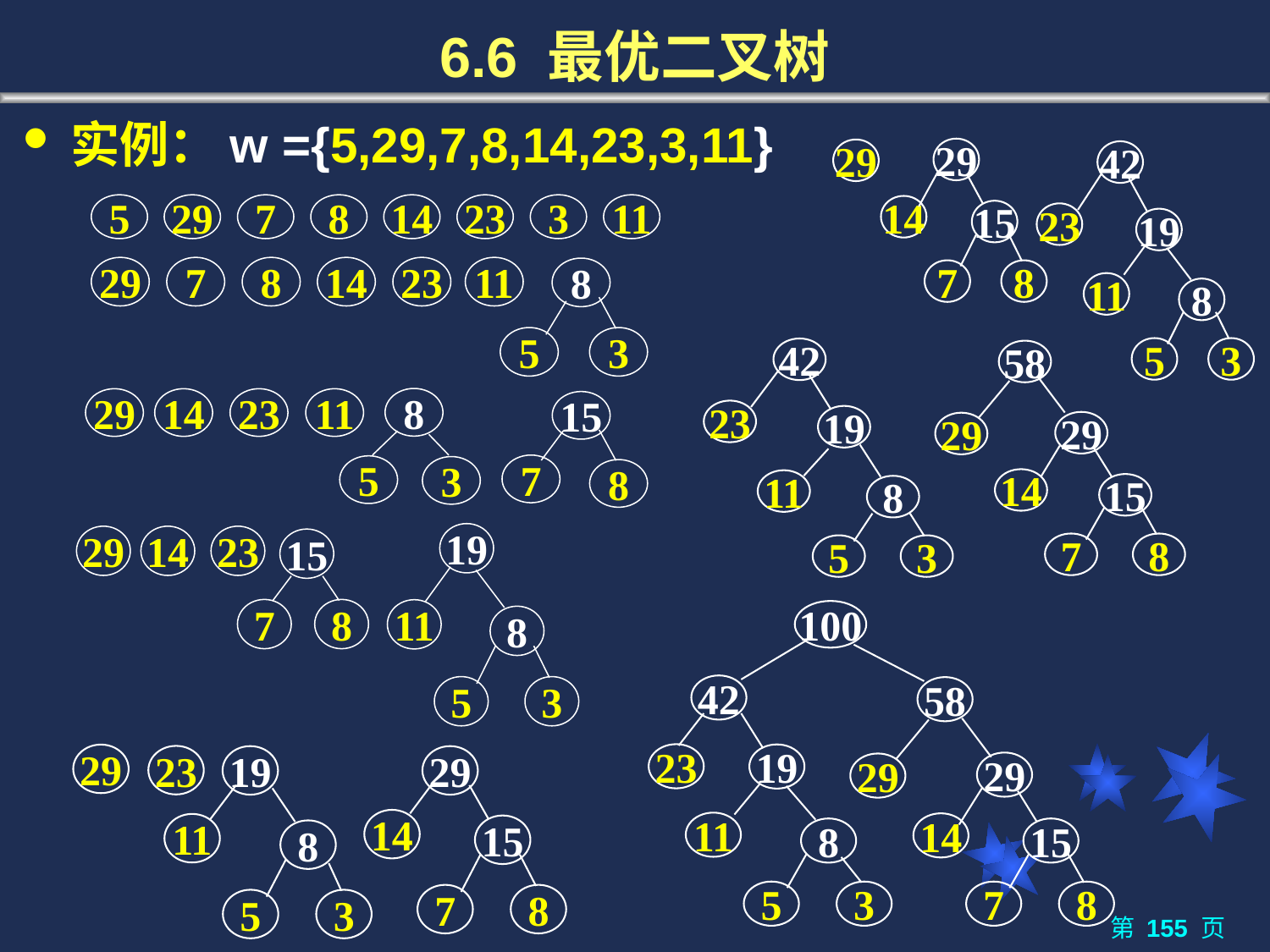

# 6.6 最优二叉树
实例：w ={5,29,7,8,14,23,3,11}
29

14
15

7
8
29
42

23
19

11
8

5
3
5
29
7
8
14
23
3
11
29
7
8
14
23
11
8

5
3
42

23
19

11
8

5
3
58

29

14
15

7
8
29
8

5
3
29
14
23
11
15

7
8
19

11
8

5
3
29
14
23
15

7
8
100

42

23
19

11
8

5
3
58

29

14
15

7
8
29
29
23
19

11
8

5
3
29

14
15

7
8
第 155 页